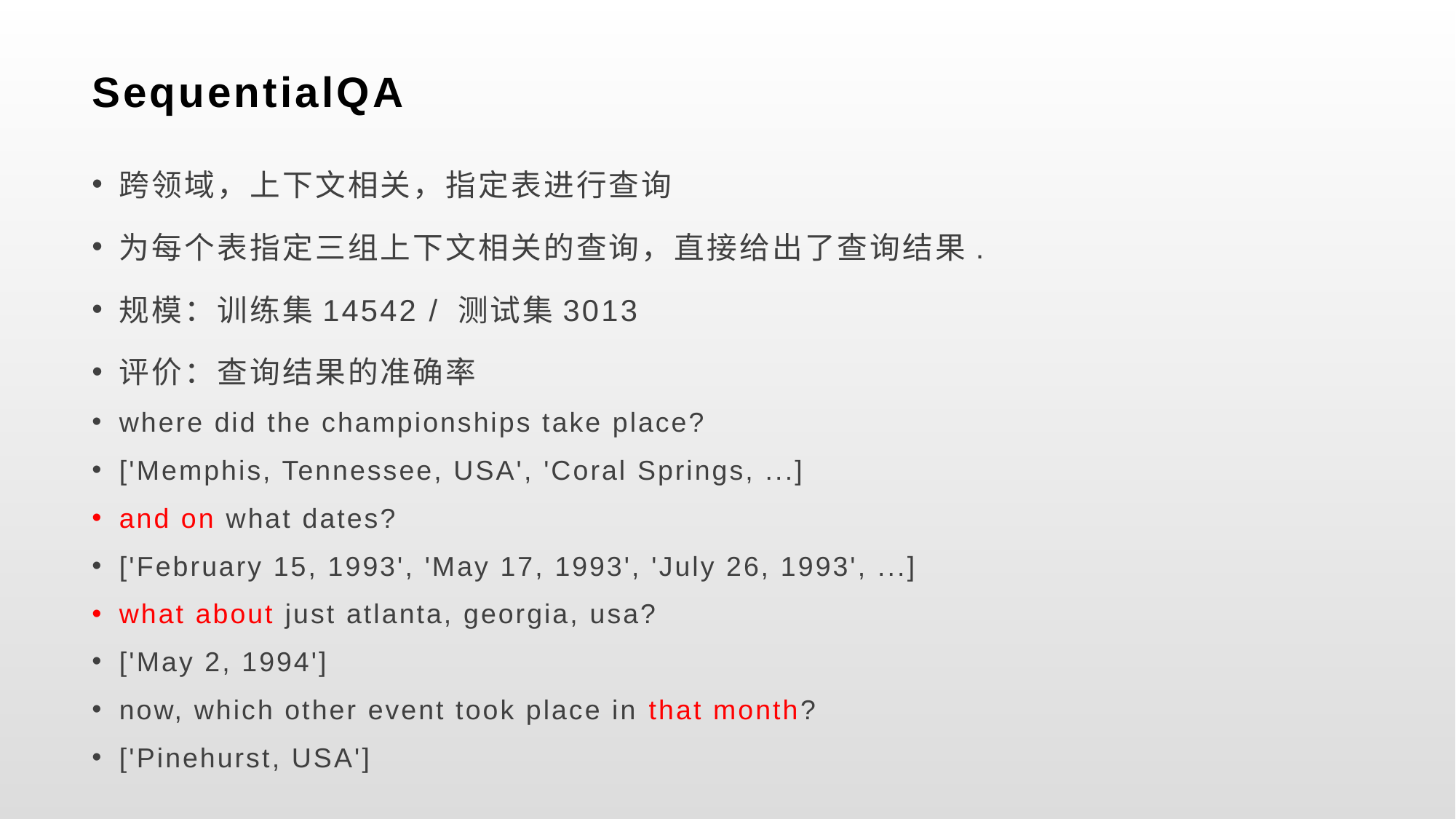

# SequentialQA
跨领域，上下文相关，指定表进行查询
为每个表指定三组上下文相关的查询，直接给出了查询结果.
规模：训练集14542 / 测试集3013
评价：查询结果的准确率
where did the championships take place?
['Memphis, Tennessee, USA', 'Coral Springs, ...]
and on what dates?
['February 15, 1993', 'May 17, 1993', 'July 26, 1993', ...]
what about just atlanta, georgia, usa?
['May 2, 1994']
now, which other event took place in that month?
['Pinehurst, USA']